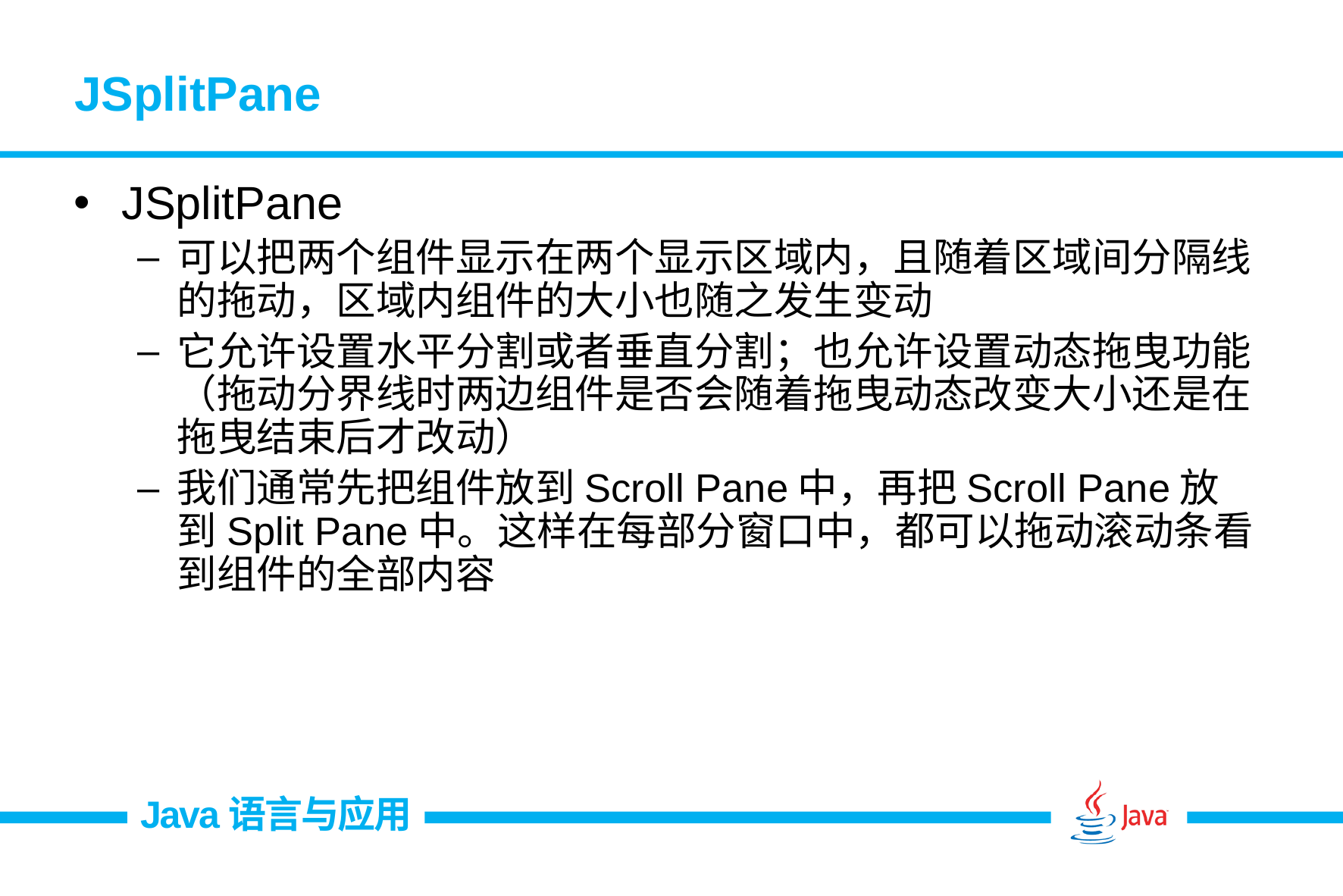

# JSplitPane
JSplitPane
可以把两个组件显示在两个显示区域内，且随着区域间分隔线的拖动，区域内组件的大小也随之发生变动
它允许设置水平分割或者垂直分割；也允许设置动态拖曳功能（拖动分界线时两边组件是否会随着拖曳动态改变大小还是在拖曳结束后才改动）
我们通常先把组件放到Scroll Pane中，再把Scroll Pane放到Split Pane中。这样在每部分窗口中，都可以拖动滚动条看到组件的全部内容